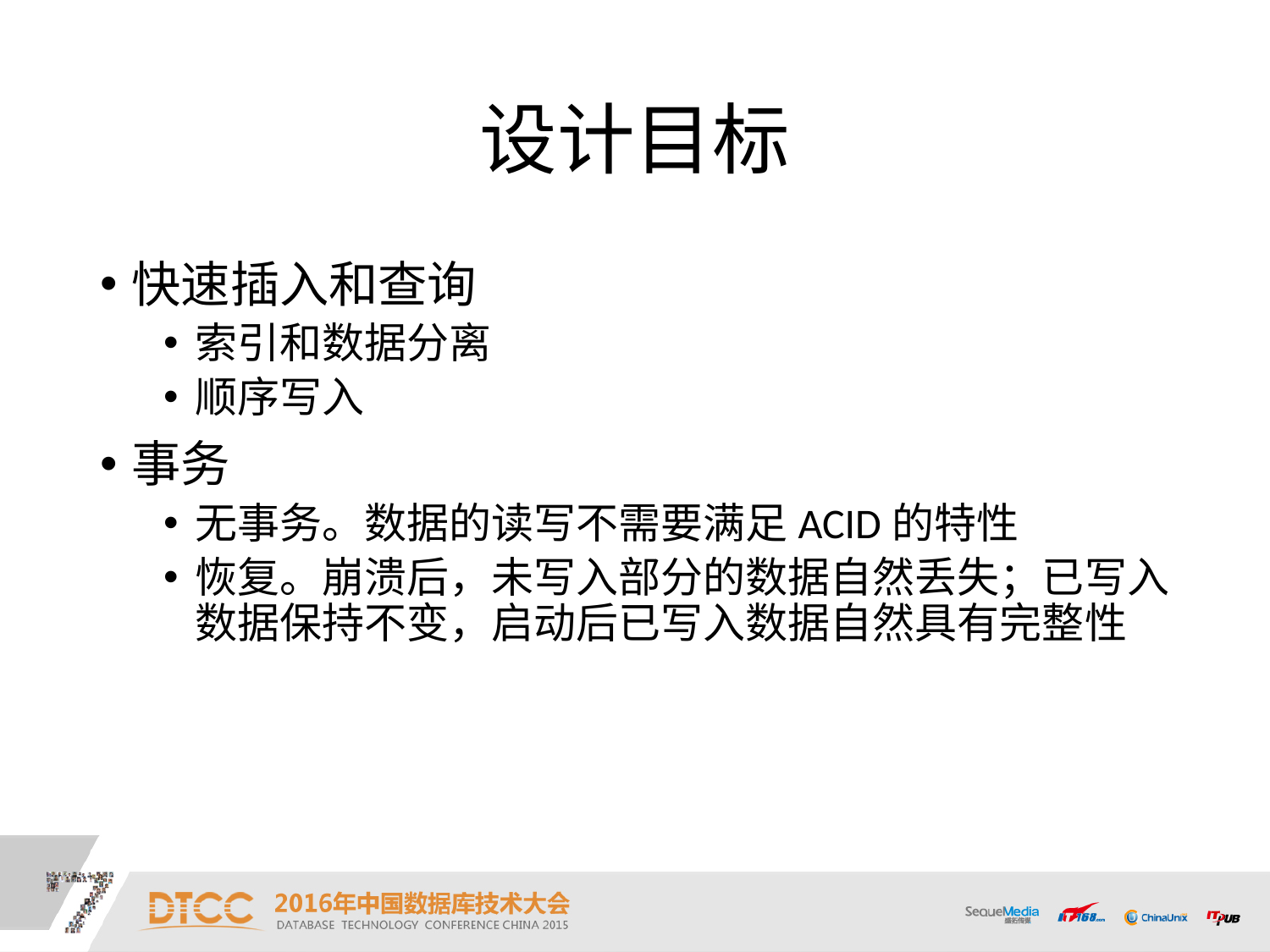

# 设计目标
快速插入和查询
索引和数据分离
顺序写入
事务
无事务。数据的读写不需要满足ACID的特性
恢复。崩溃后，未写入部分的数据自然丢失；已写入数据保持不变，启动后已写入数据自然具有完整性